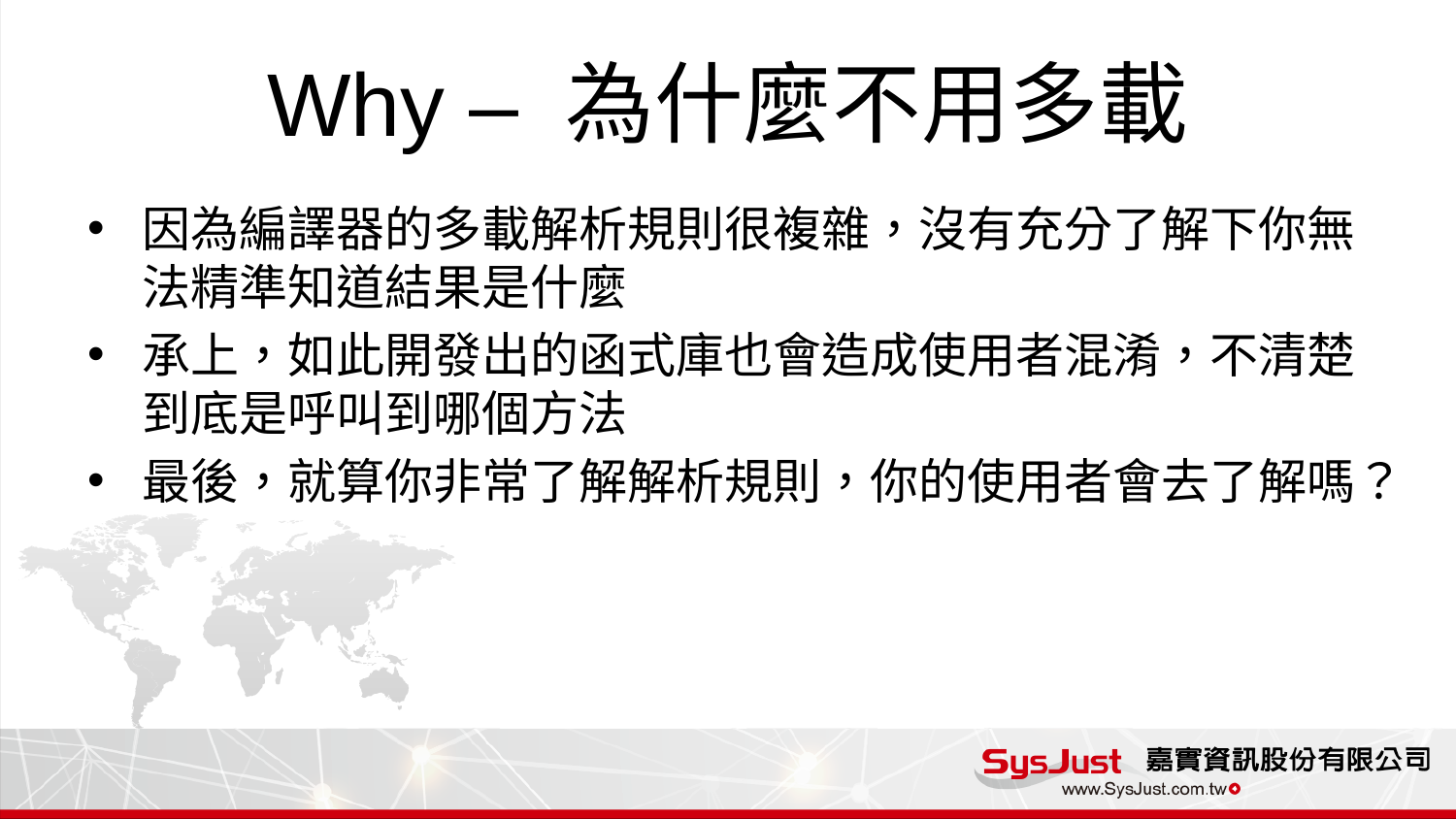

# Why – 為什麼不用多載
因為編譯器的多載解析規則很複雜，沒有充分了解下你無法精準知道結果是什麼
承上，如此開發出的函式庫也會造成使用者混淆，不清楚到底是呼叫到哪個方法
最後，就算你非常了解解析規則，你的使用者會去了解嗎？